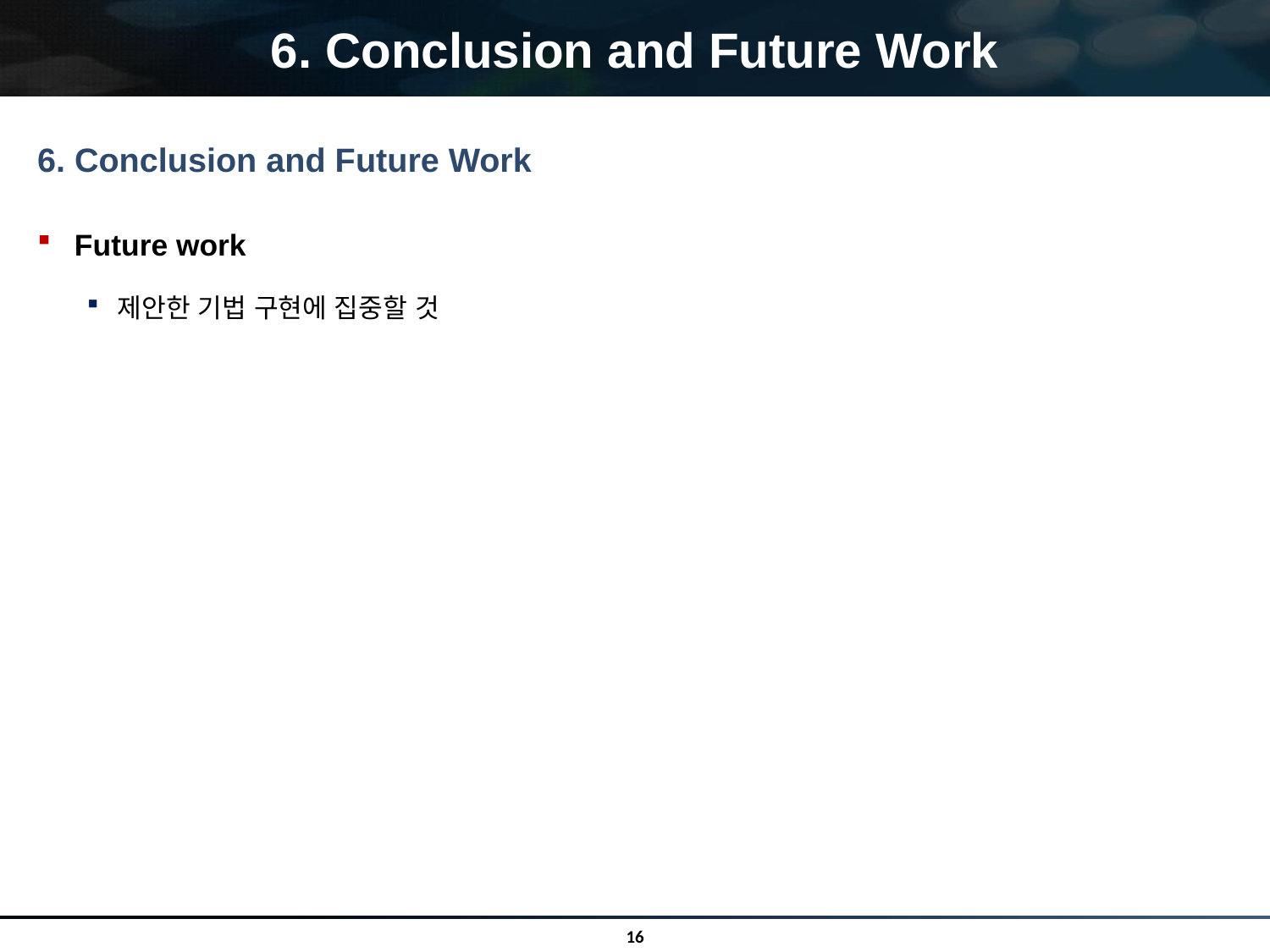

# 6. Conclusion and Future Work
6. Conclusion and Future Work
Future work
제안한 기법 구현에 집중할 것